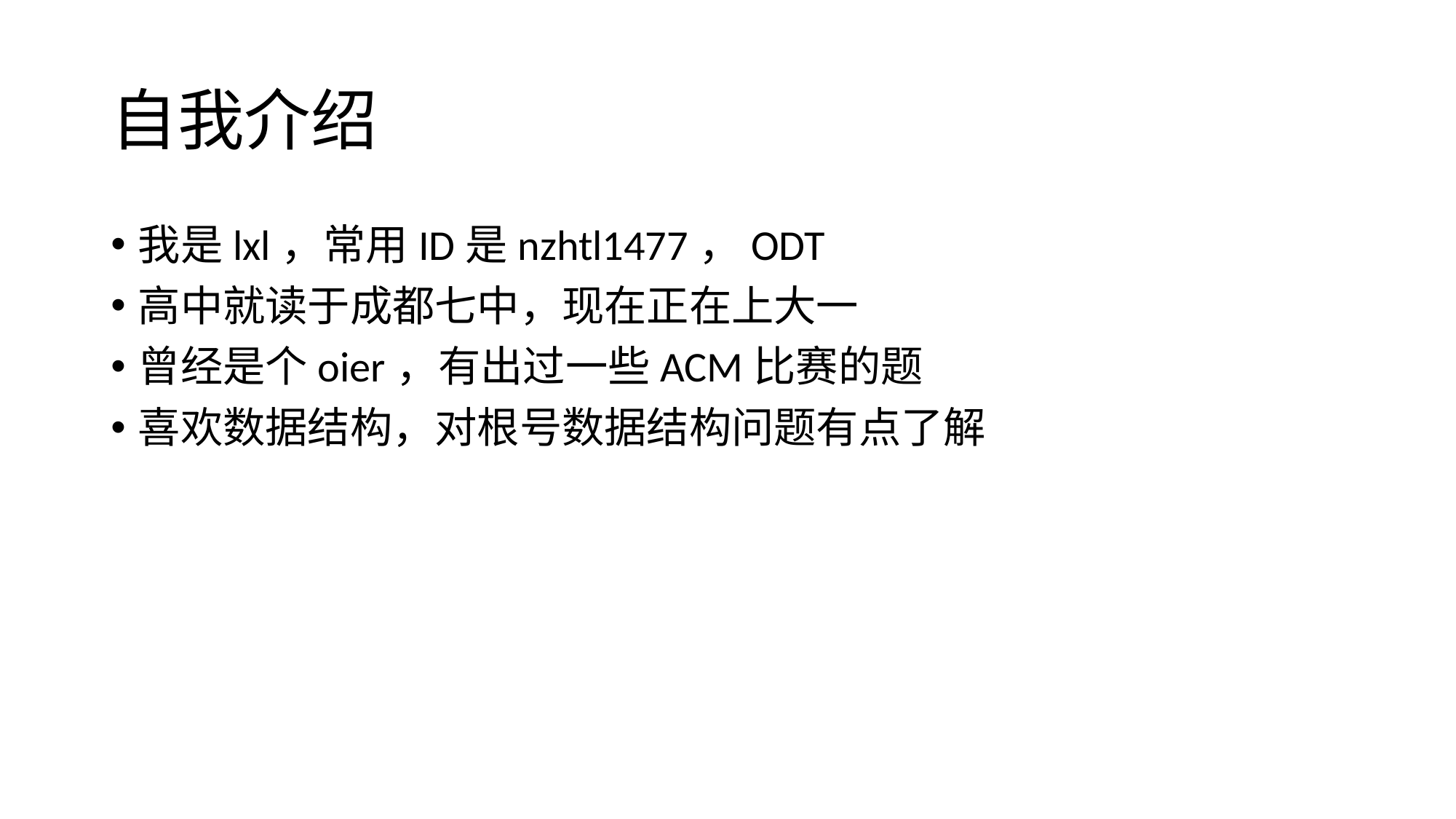

# 自我介绍
我是lxl，常用ID是nzhtl1477，ODT
高中就读于成都七中，现在正在上大一
曾经是个oier，有出过一些ACM比赛的题
喜欢数据结构，对根号数据结构问题有点了解